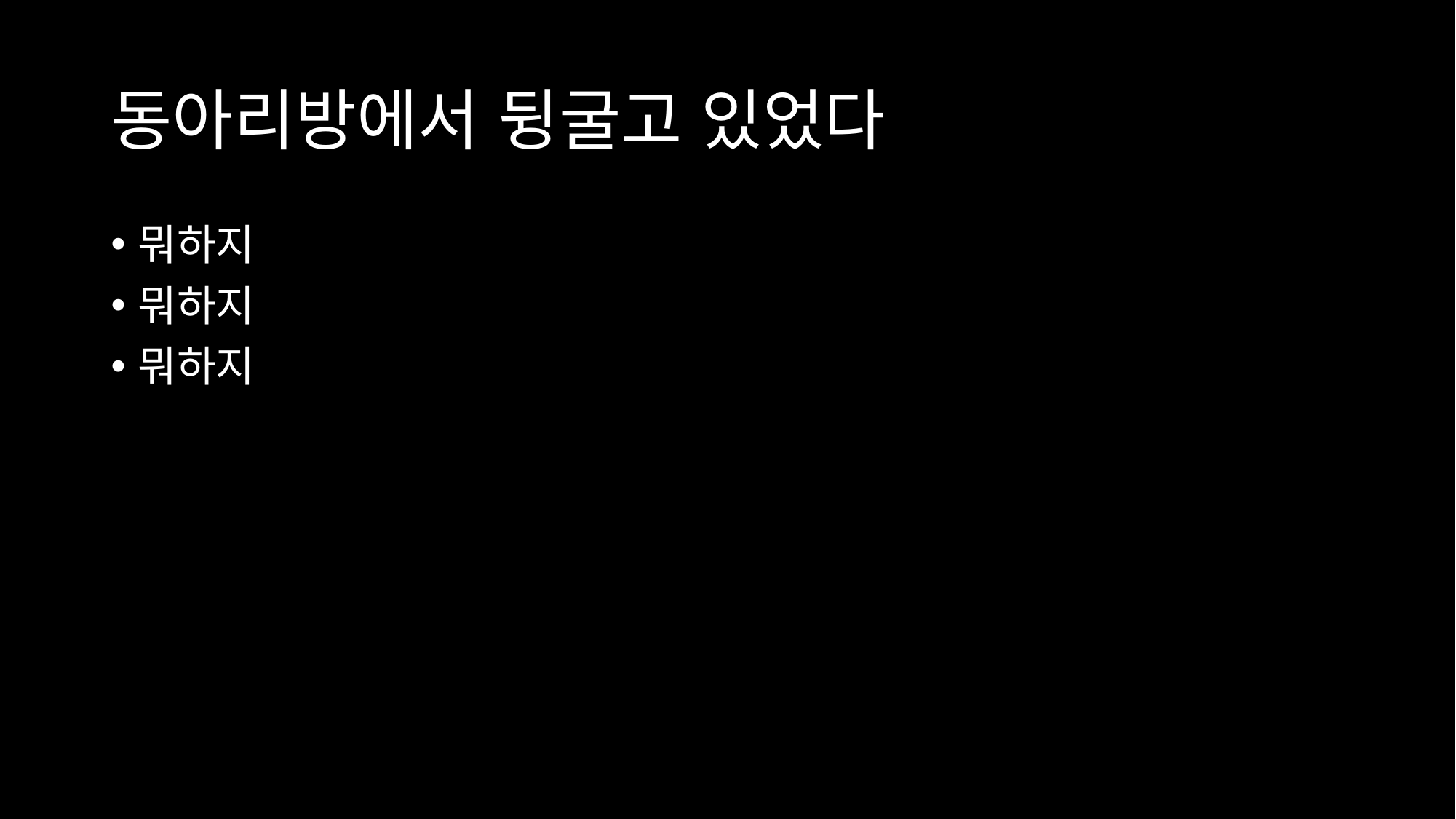

# 동아리방에서 뒹굴고 있었다
뭐하지
뭐하지
뭐하지